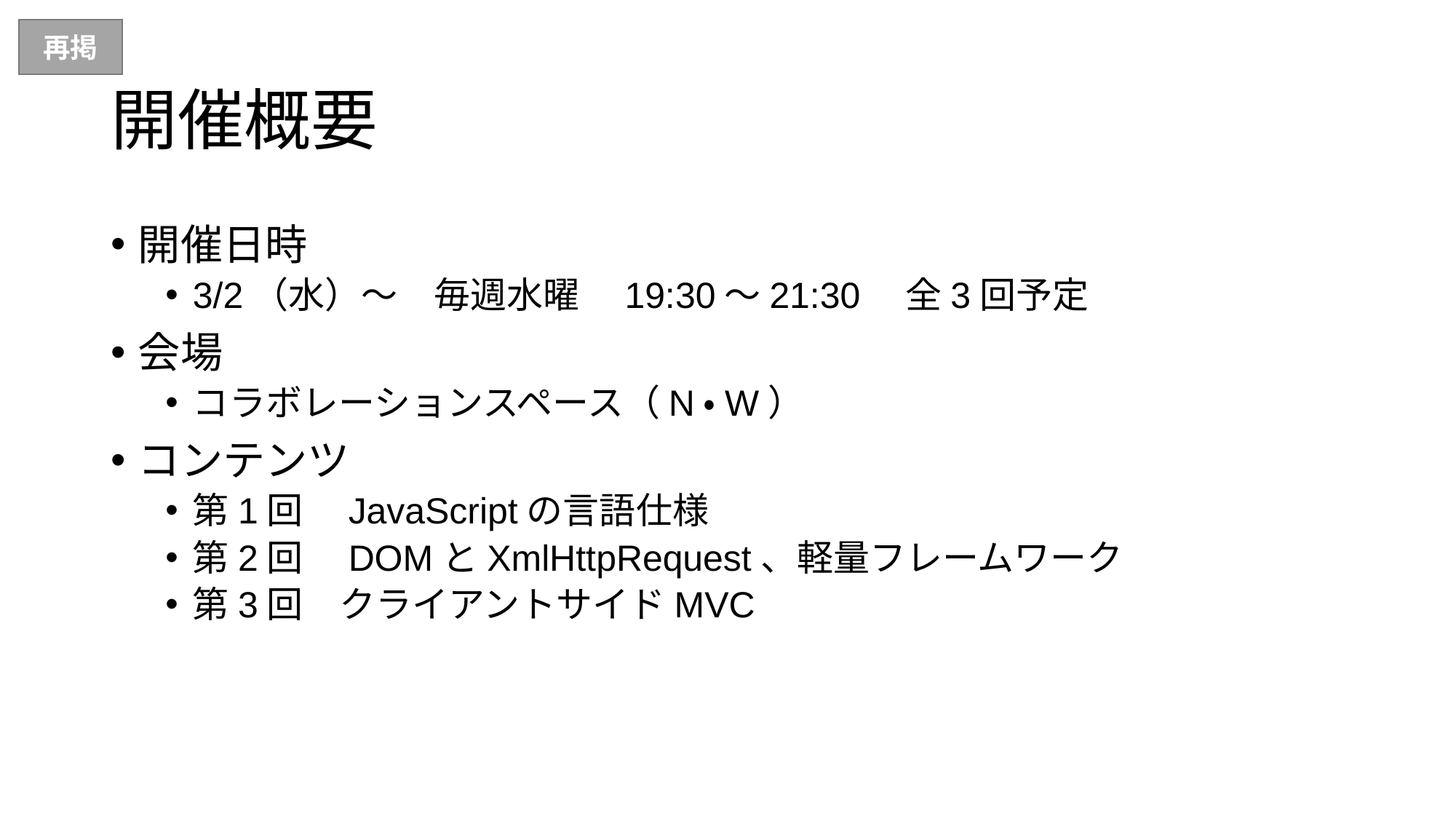

再掲
# 開催概要
開催日時
3/2（水）〜　毎週水曜　19:30〜21:30　全3回予定
会場
コラボレーションスペース（N・W）
コンテンツ
第1回　JavaScriptの言語仕様
第2回　DOMとXmlHttpRequest、軽量フレームワーク
第3回　クライアントサイドMVC